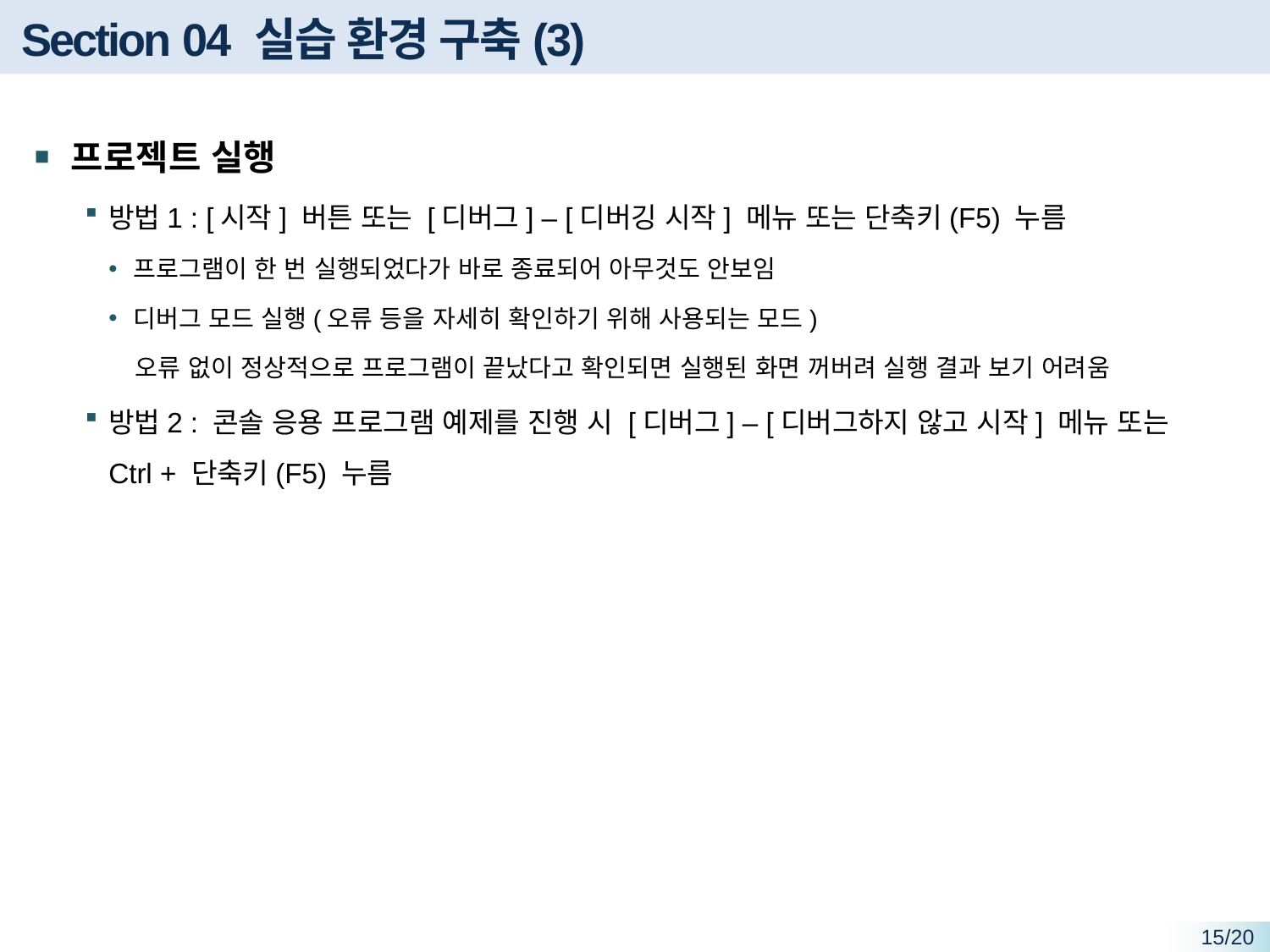

# Section 04 실습 환경 구축(3)
프로젝트 실행
방법1 : [시작] 버튼 또는 [디버그] – [디버깅 시작] 메뉴 또는 단축키(F5) 누름
프로그램이 한 번 실행되었다가 바로 종료되어 아무것도 안보임
디버그 모드 실행(오류 등을 자세히 확인하기 위해 사용되는 모드)
   오류 없이 정상적으로 프로그램이 끝났다고 확인되면 실행된 화면 꺼버려 실행 결과 보기 어려움
방법2 : 콘솔 응용 프로그램 예제를 진행 시 [디버그] – [디버그하지 않고 시작] 메뉴 또는
Ctrl + 단축키(F5) 누름